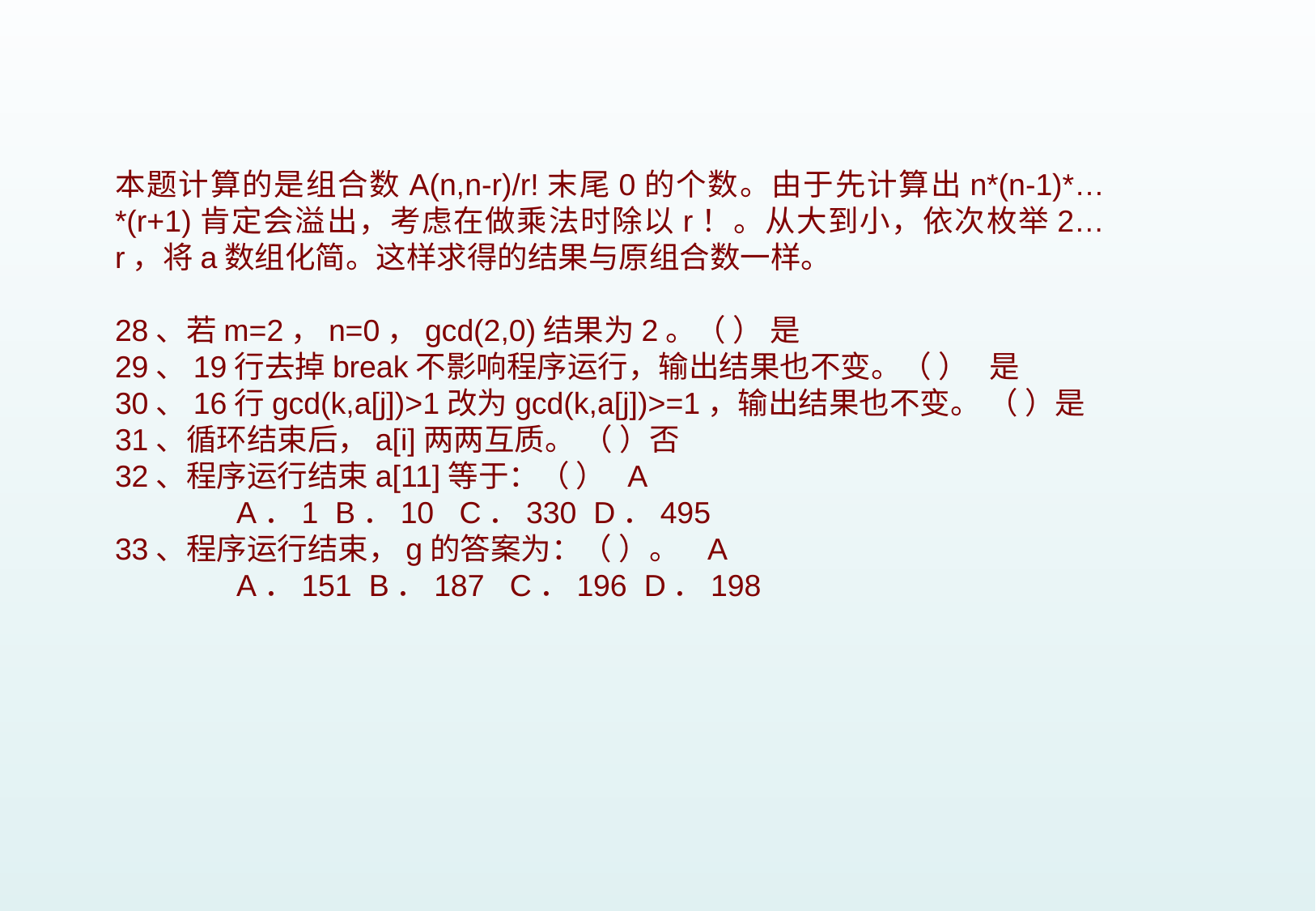

本题计算的是组合数A(n,n-r)/r!末尾0的个数。由于先计算出n*(n-1)*…*(r+1)肯定会溢出，考虑在做乘法时除以r！。从大到小，依次枚举2…r，将a数组化简。这样求得的结果与原组合数一样。

28、若m=2，n=0，gcd(2,0)结果为2。（ ） 是
29、19行去掉break不影响程序运行，输出结果也不变。（ ）   是
30、16行gcd(k,a[j])>1改为gcd(k,a[j])>=1，输出结果也不变。 （ ）是
31、循环结束后，a[i]两两互质。 （ ）否
32、程序运行结束a[11]等于：（ ）  A
	A．1  B．10   C．330  D．495
33、程序运行结束，g的答案为：（ ）。   A
	A．151  B．187   C．196  D．198